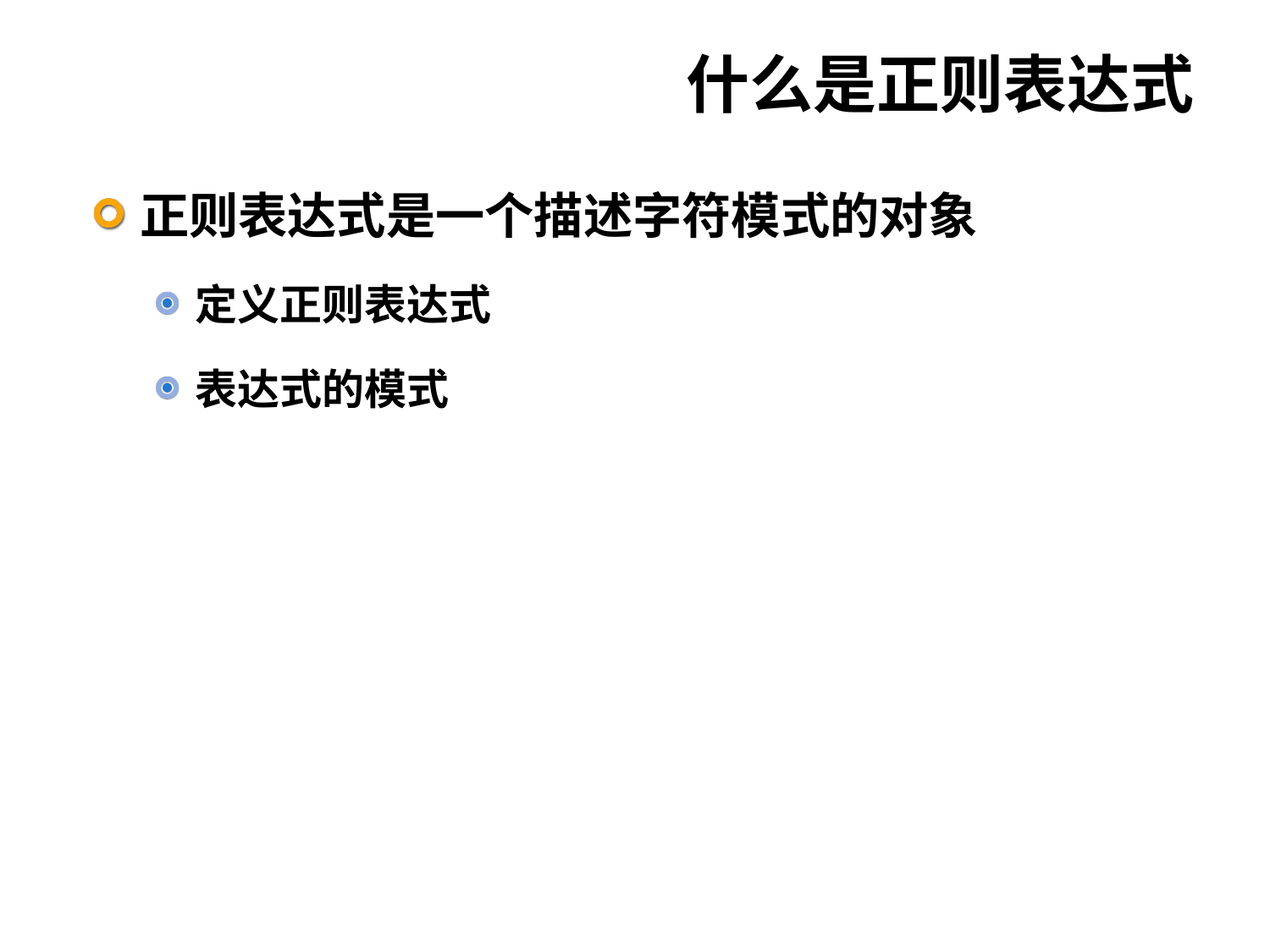

# 什么是正则表达式
正则表达式是一个描述字符模式的对象
定义正则表达式
表达式的模式